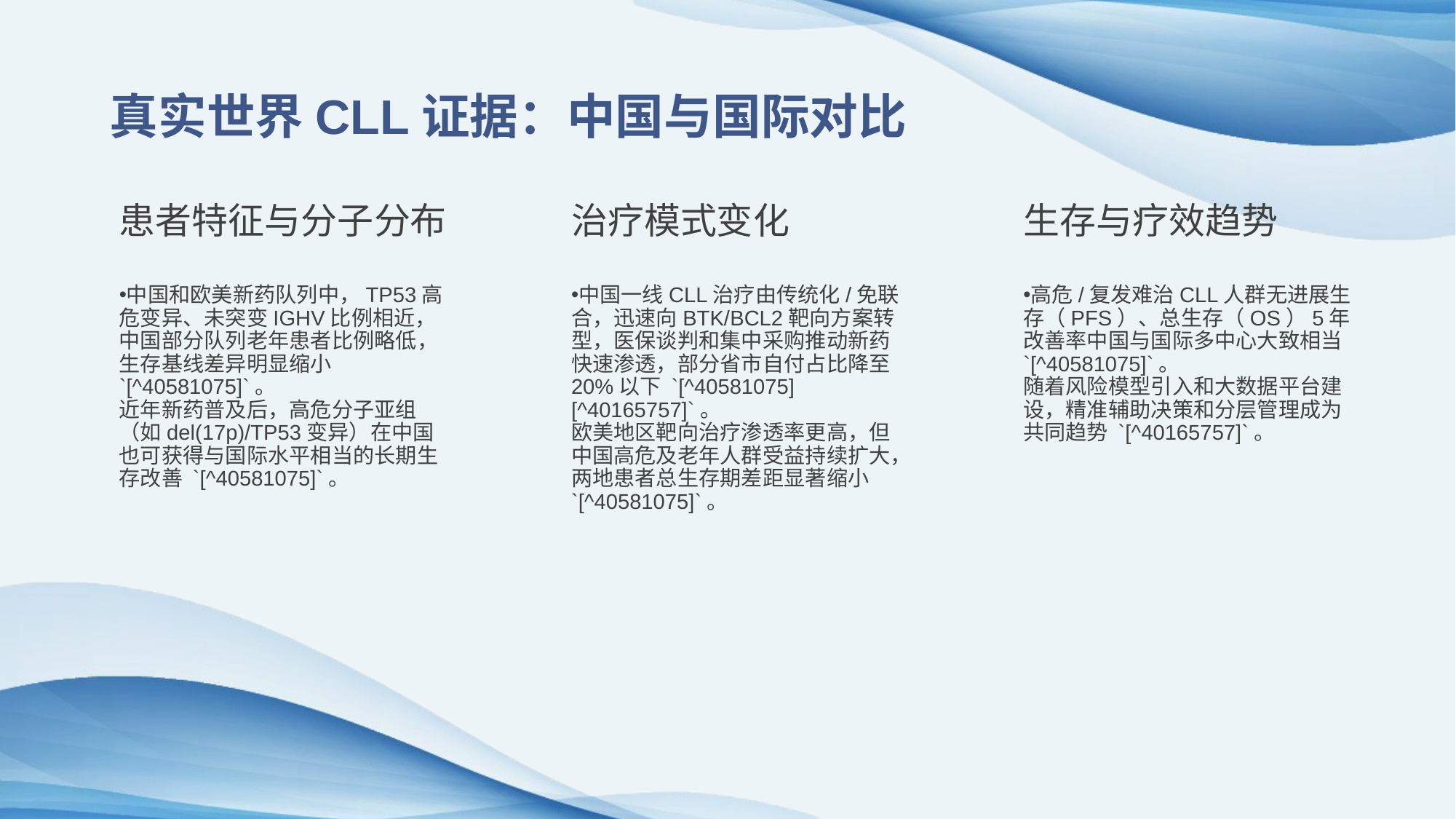

真实世界CLL证据：中国与国际对比
患者特征与分子分布
治疗模式变化
生存与疗效趋势
中国和欧美新药队列中，TP53高危变异、未突变IGHV比例相近，中国部分队列老年患者比例略低，生存基线差异明显缩小 `[^40581075]`。
近年新药普及后，高危分子亚组（如del(17p)/TP53变异）在中国也可获得与国际水平相当的长期生存改善 `[^40581075]`。
中国一线CLL治疗由传统化/免联合，迅速向BTK/BCL2靶向方案转型，医保谈判和集中采购推动新药快速渗透，部分省市自付占比降至20%以下 `[^40581075][^40165757]`。
欧美地区靶向治疗渗透率更高，但中国高危及老年人群受益持续扩大，两地患者总生存期差距显著缩小 `[^40581075]`。
高危/复发难治CLL人群无进展生存（PFS）、总生存（OS）5年改善率中国与国际多中心大致相当 `[^40581075]`。
随着风险模型引入和大数据平台建设，精准辅助决策和分层管理成为共同趋势 `[^40165757]`。